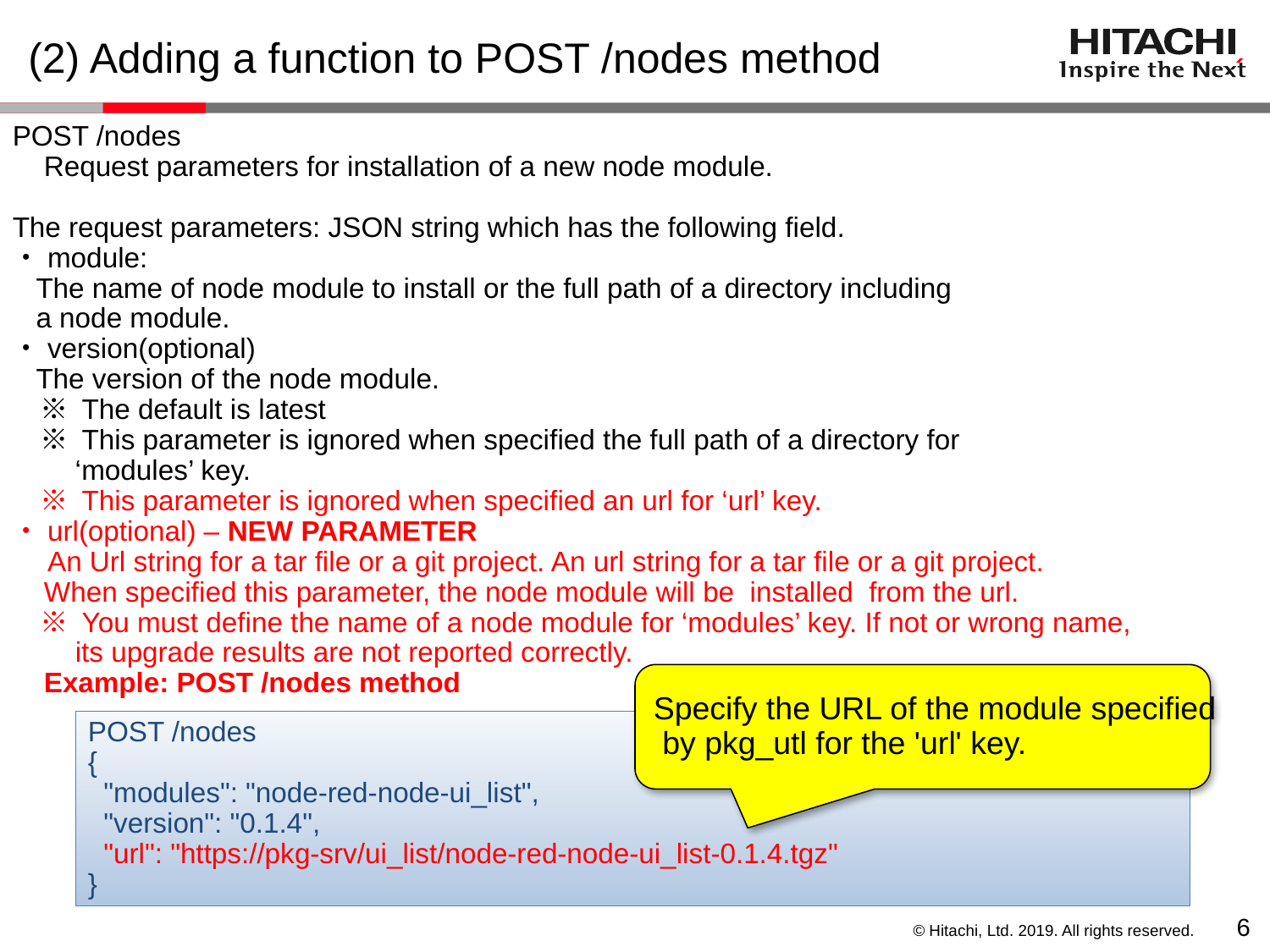

# (2) Adding a function to POST /nodes method
POST /nodes
    Request parameters for installation of a new node module.

The request parameters: JSON string which has the following field.
・module:
   The name of node module to install or the full path of a directory including
   a node module.
・version(optional)
   The version of the node module.
　※ The default is latest
　※ This parameter is ignored when specified the full path of a directory for
        ‘modules’ key.
　※ This parameter is ignored when specified an url for ‘url’ key.
・url(optional) – NEW PARAMETER
　An Url string for a tar file or a git project. An url string for a tar file or a git project.
    When specified this parameter, the node module will be  installed  from the url.
　※ You must define the name of a node module for ‘modules’ key. If not or wrong name,
        its upgrade results are not reported correctly.
    Example: POST /nodes method
Specify the URL of the module specified
 by pkg_utl for the 'url' key.
POST /nodes
{
  "modules": "node-red-node-ui_list",
  "version": "0.1.4",
  "url": "https://pkg-srv/ui_list/node-red-node-ui_list-0.1.4.tgz"
}
6